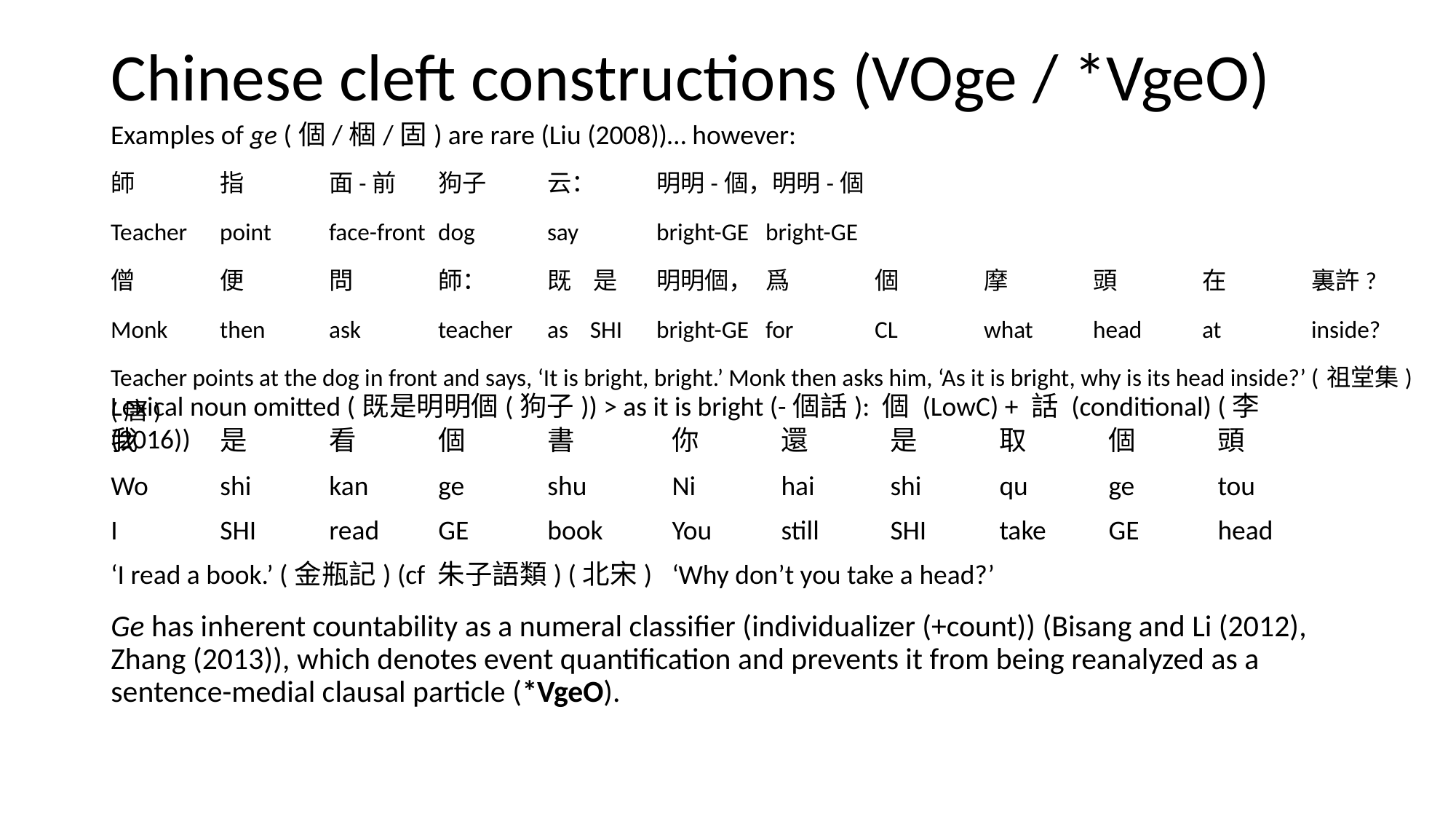

# Chinese cleft constructions (VOge / *VgeO)
Examples of ge (個/棝/固) are rare (Liu (2008))… however:
師	指	面-前	狗子	云： 	明明-個，明明-個
Teacher 	point	face-front	dog	say	bright-GE	bright-GE
僧	便	問	師：	既    是	明明個，	爲	個	摩	頭	在	裏許?
Monk	then	ask	teacher	as    SHI	bright-GE	for	CL	what	head	at	inside?
Teacher points at the dog in front and says, ‘It is bright, bright.’ Monk then asks him, ‘As it is bright, why is its head inside?’ (祖堂集) (唐)
Lexical noun omitted (既是明明個(狗子)) > as it is bright (-個話): 個 (LowC) + 話 (conditional) (李 (2016))
我	是	看	個	書
Wo	shi	kan	ge	shu
I	SHI	read	GE	book
‘I read a book.’ (金瓶記) (cf 朱子語類) (北宋)
你	還	是	取	個	頭
Ni	hai	shi	qu	ge	tou
You	still	SHI	take	GE	head
‘Why don’t you take a head?’
Ge has inherent countability as a numeral classifier (individualizer (+count)) (Bisang and Li (2012), Zhang (2013)), which denotes event quantification and prevents it from being reanalyzed as a sentence-medial clausal particle (*VgeO).
VOge